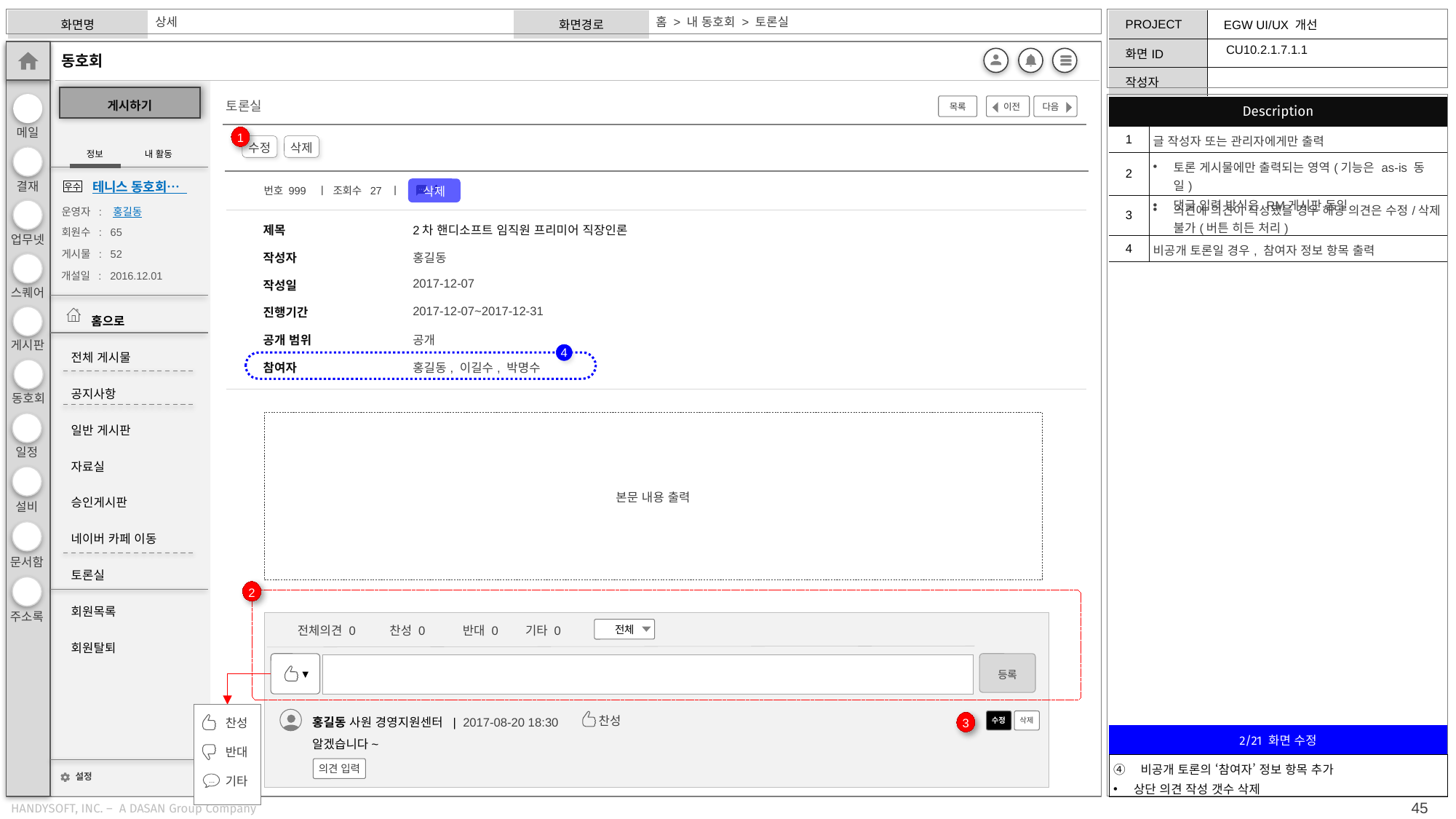

홈 > 내 동호회 > 토론실
상세
CU10.2.1.7.1.1
목록

이전

다음

| Description |  |
| --- | --- |
| 1 | 글 작성자 또는 관리자에게만 출력 |
| 2 | 토론 게시물에만 출력되는 영역(기능은 as-is 동일) 댓글 입력 방식은 RM게시판 동일 |
| 3 | 의견에 의견이 작성됐을 경우 해당 의견은 수정/삭제 불가(버튼 히든 처리) |
| 4 | 비공개 토론일 경우, 참여자 정보 항목 출력 |
토론실
1
수정
삭제
삭제
4

번호 999   ㅣ  조회수  27  ㅣ
| 제목 | 2차 핸디소프트 임직원 프리미어 직장인론 |
| --- | --- |
| 작성자 | 홍길동 |
| 작성일 | 2017-12-07 |
| 진행기간 | 2017-12-07~2017-12-31 |
| 공개 범위 | 공개 |
| 제목 | 2차 핸디소프트 임직원 프리미어 직장인론 |
| --- | --- |
| 작성자 | 홍길동 |
| 작성일 | 2017-12-07 |
| 진행기간 | 2017-12-07~2017-12-31 |
| 공개 범위 | 공개 |
| 참여자 | 홍길동, 이길수, 박명수 |
4

본문 내용 출력
2

전체
전체의견 0         찬성 0          반대 0       기타 0

등록
       ▼

찬성

반대

기타

…
홍길동 사원 경영지원센터  |  2017-08-20 18:30
알겠습니다~

수정
삭제

찬성
3
| 2/21 화면 수정 |
| --- |
| 비공개 토론의 ‘참여자’ 정보 항목 추가 상단 의견 작성 갯수 삭제 |
의견 입력